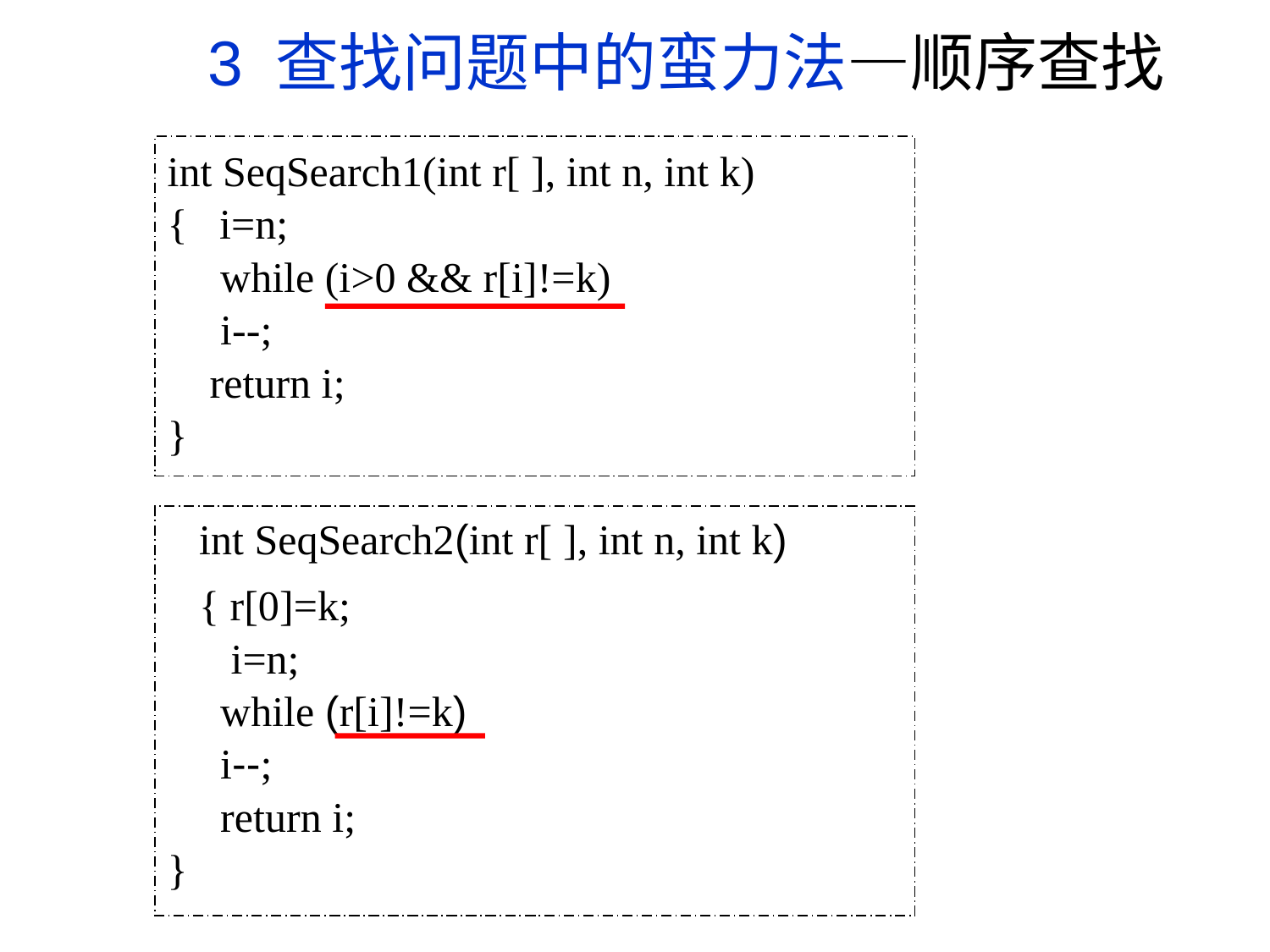

3 查找问题中的蛮力法—顺序查找
int SeqSearch1(int r[ ], int n, int k)
{   i=n;
     while (i>0 && r[i]!=k)
     i--;
    return i;
}

   int SeqSearch2(int r[ ], int n, int k)
   { r[0]=k;
      i=n;
     while (r[i]!=k)
     i--;
     return i;
}